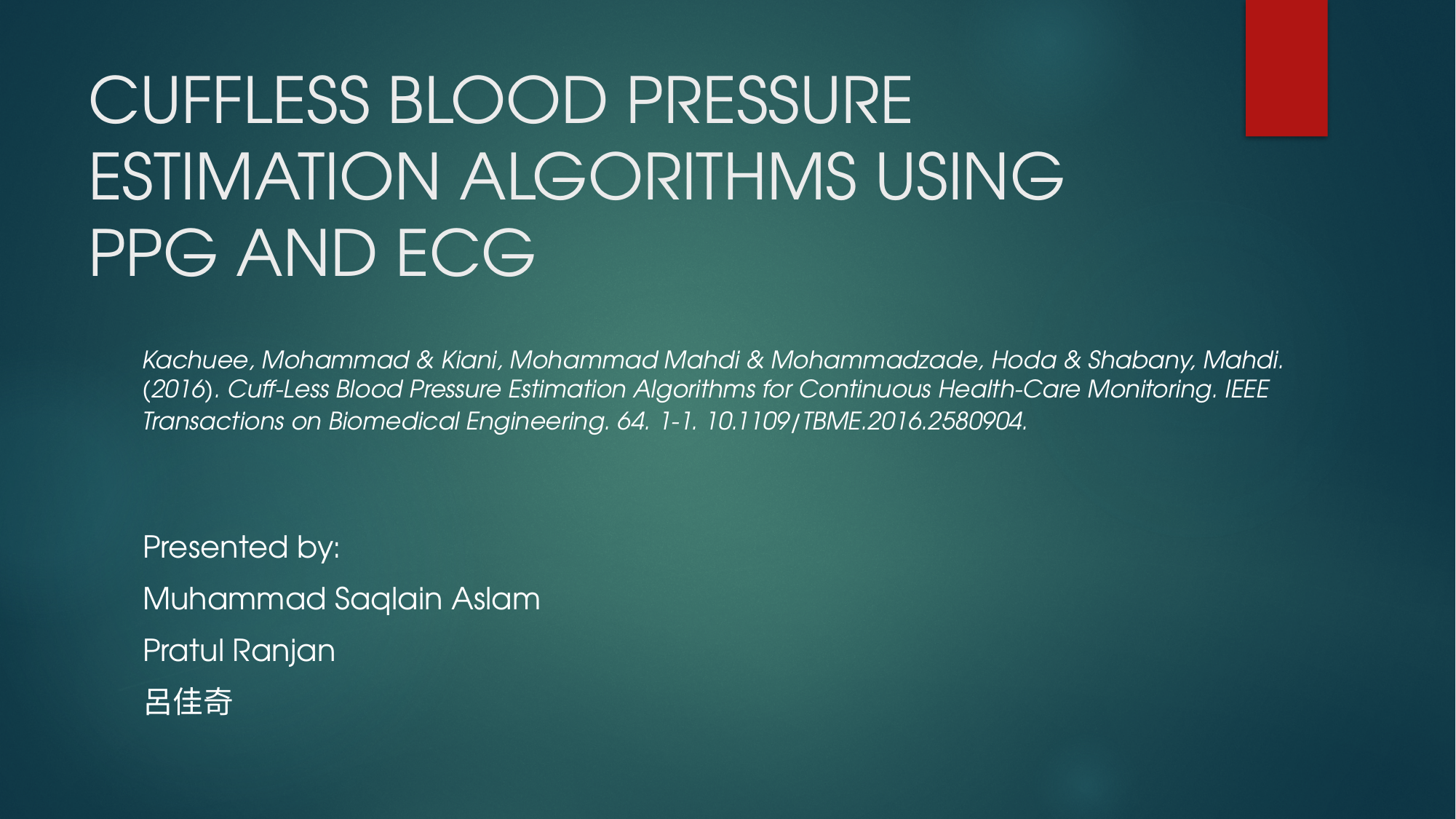

# CUFFLESS BLOOD PRESSURE ESTIMATION ALGORITHMS USING PPG AND ECG
Kachuee, Mohammad & Kiani, Mohammad Mahdi & Mohammadzade, Hoda & Shabany, Mahdi. (2016). Cuff-Less Blood Pressure Estimation Algorithms for Continuous Health-Care Monitoring. IEEE Transactions on Biomedical Engineering. 64. 1-1. 10.1109/TBME.2016.2580904.
Presented by:
Muhammad Saqlain Aslam
Pratul Ranjan
呂佳奇